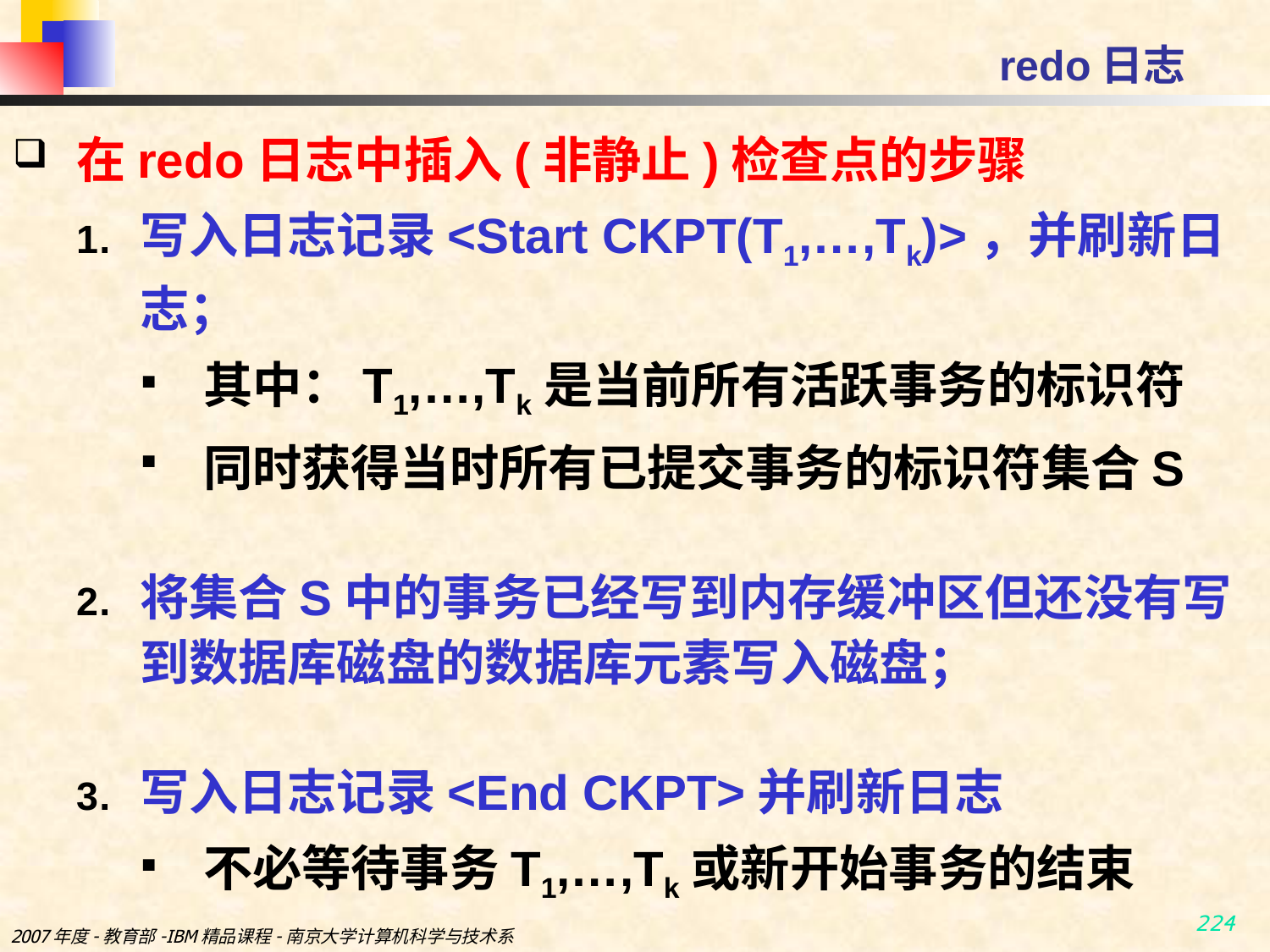

# redo日志
在redo日志中插入(非静止)检查点的步骤
写入日志记录<Start CKPT(T1,…,Tk)>，并刷新日志；
其中：T1,…,Tk是当前所有活跃事务的标识符
同时获得当时所有已提交事务的标识符集合S

将集合S中的事务已经写到内存缓冲区但还没有写到数据库磁盘的数据库元素写入磁盘；

写入日志记录<End CKPT>并刷新日志
不必等待事务T1,…,Tk或新开始事务的结束
224